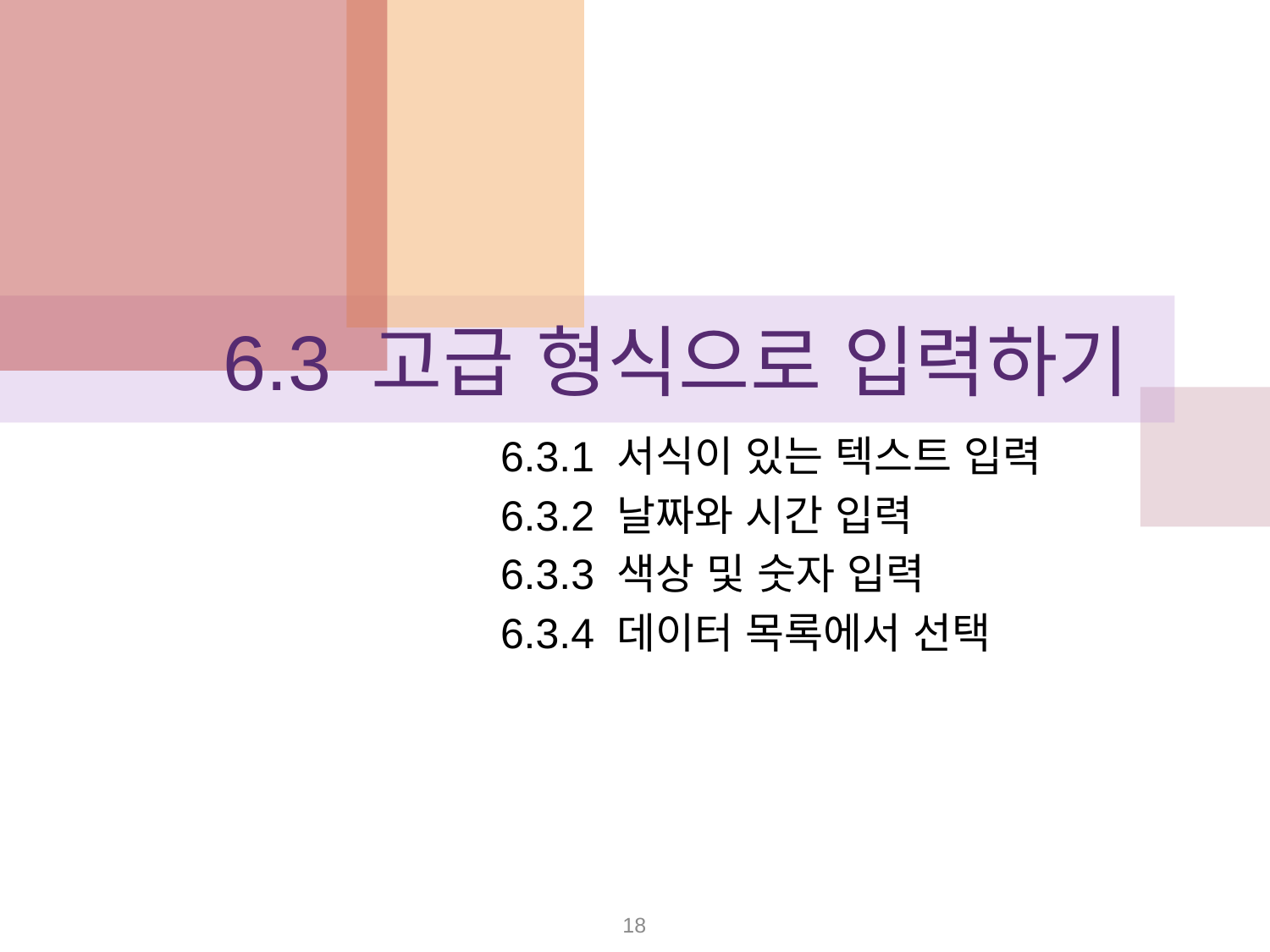

# 6.3 고급 형식으로 입력하기
6.3.1 서식이 있는 텍스트 입력
6.3.2 날짜와 시간 입력
6.3.3 색상 및 숫자 입력
6.3.4 데이터 목록에서 선택
18